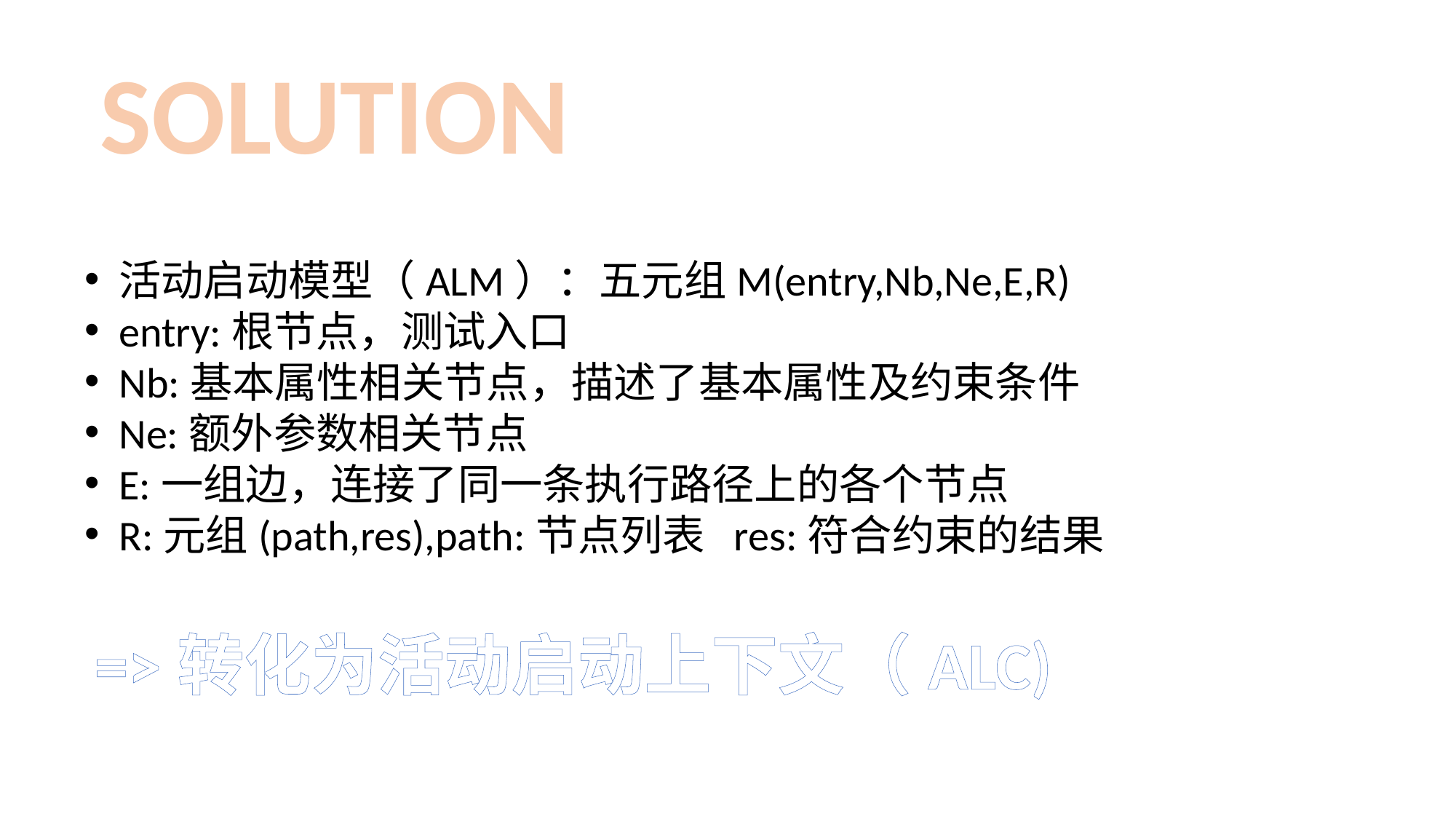

SOLUTION
活动启动模型（ALM）：五元组M(entry,Nb,Ne,E,R)
entry:根节点，测试入口
Nb:基本属性相关节点，描述了基本属性及约束条件
Ne:额外参数相关节点
E:一组边，连接了同一条执行路径上的各个节点
R:元组(path,res),path:节点列表  res:符合约束的结果
=>转化为活动启动上下文（ALC)